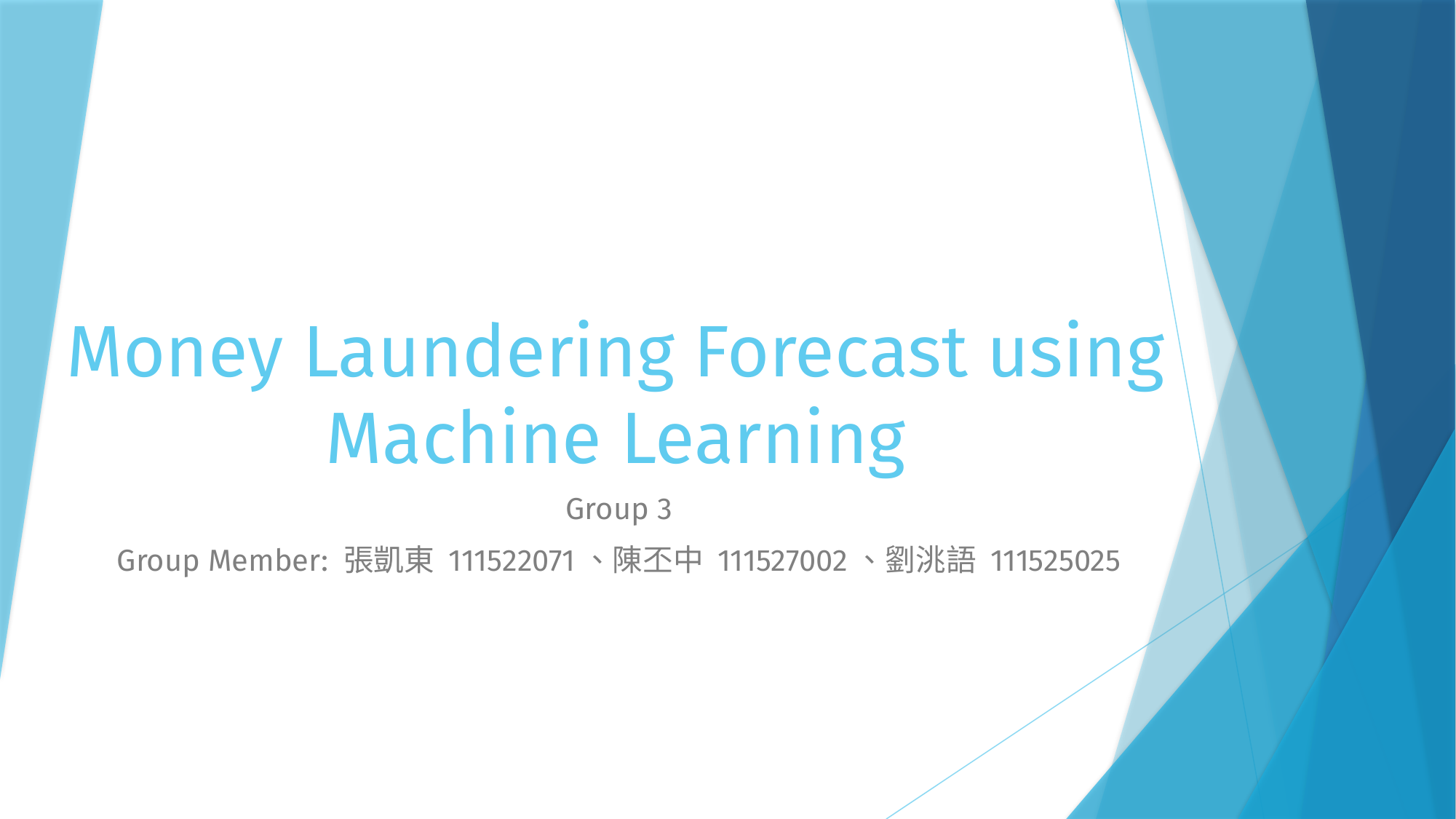

# Money Laundering Forecast using Machine Learning
Group 3
Group Member: 張凱東 111522071、陳丕中 111527002、劉洮語 111525025